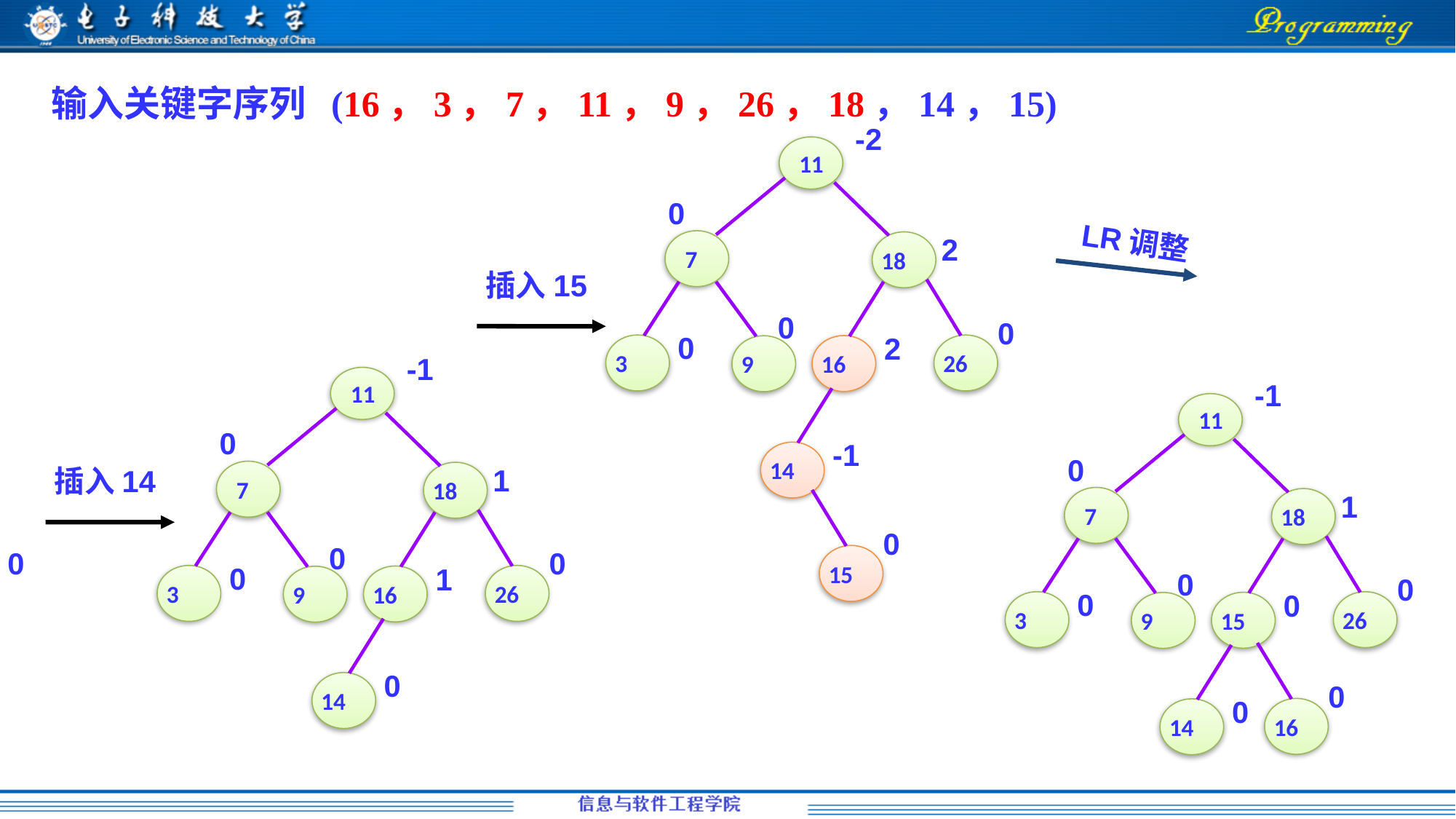

输入关键字序列  (16，3，7，11，9，26，18，14，15)
-2
11

0
7
2
18
插入15

0
0

0
2
3
26
16
9

-1
14

0
15
LR调整

-1
11

0
7
1
18

0
0
0
0
3
26
15
9

0
0
16
14
-1
11

0
7
1
插入14
18

0
0
0
0
1
3
26
16
9

0
14